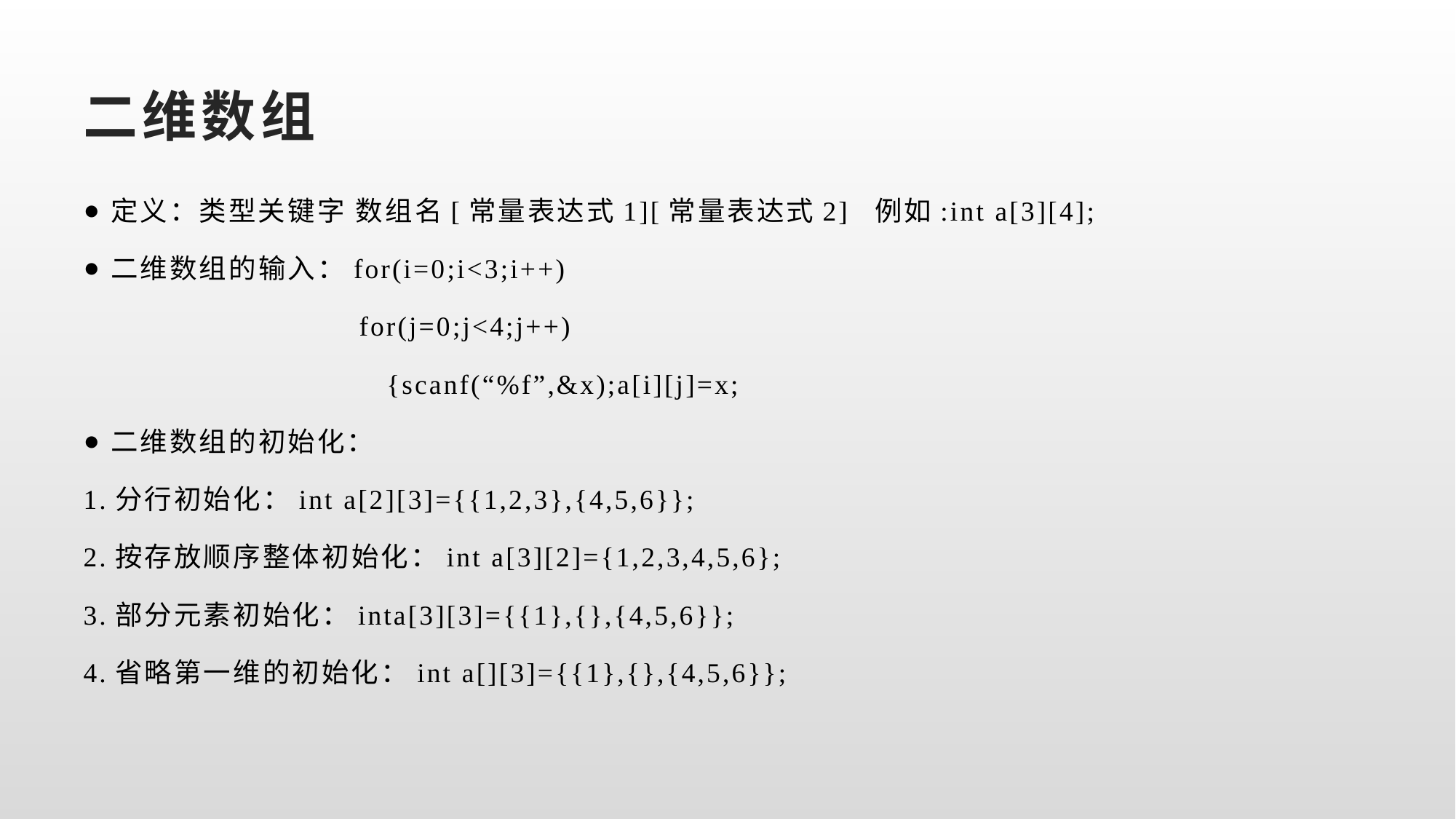

# 二维数组
定义：类型关键字 数组名[常量表达式1][常量表达式2]  例如:int a[3][4];
二维数组的输入：for(i=0;i<3;i++)
                              for(j=0;j<4;j++)
                                 {scanf(“%f”,&x);a[i][j]=x;
二维数组的初始化：
1.分行初始化：int a[2][3]={{1,2,3},{4,5,6}};
2.按存放顺序整体初始化：int a[3][2]={1,2,3,4,5,6};
3.部分元素初始化：inta[3][3]={{1},{},{4,5,6}};
4.省略第一维的初始化：int a[][3]={{1},{},{4,5,6}};